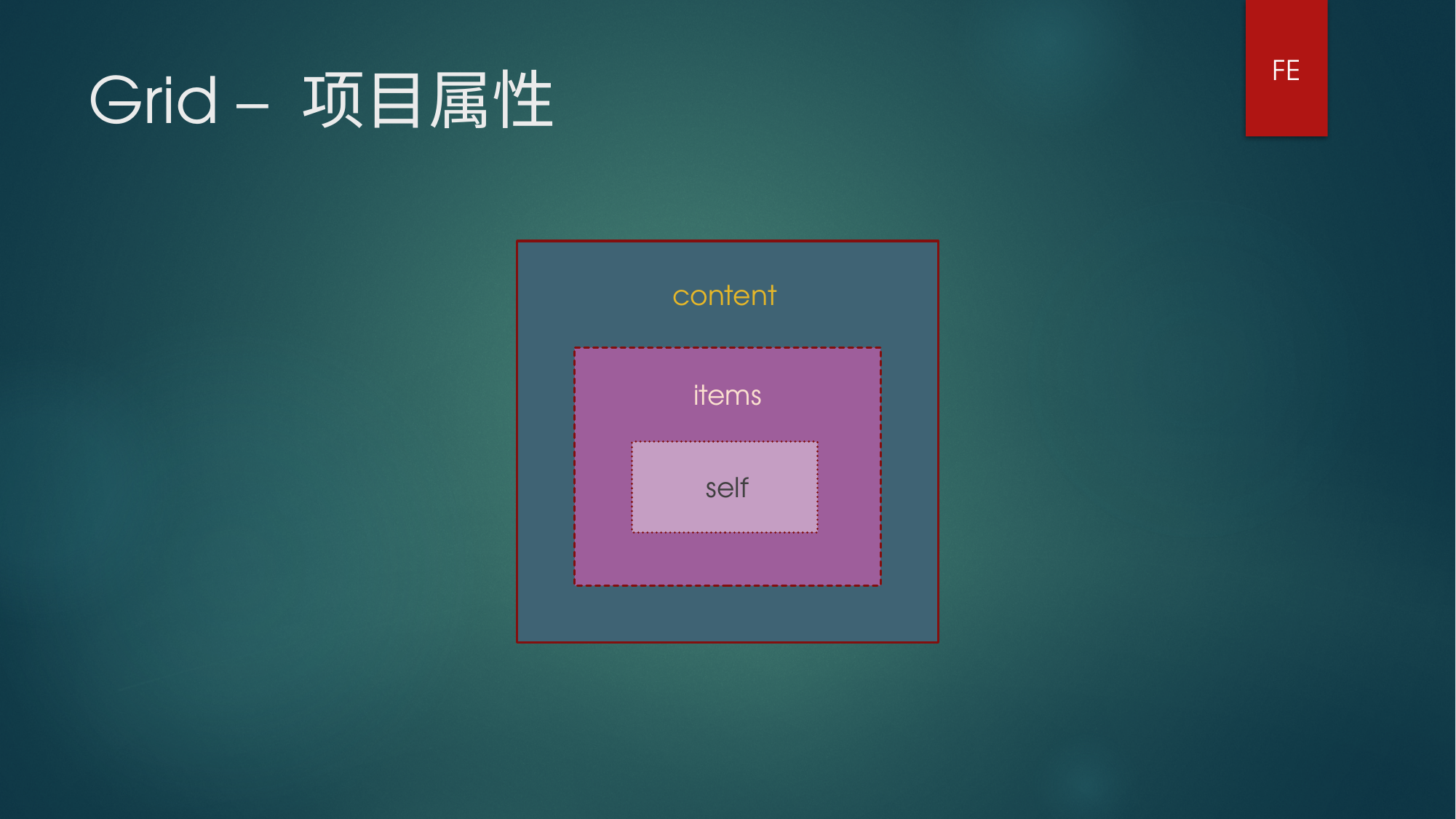

FE
# Grid – 项目属性

content

items

self